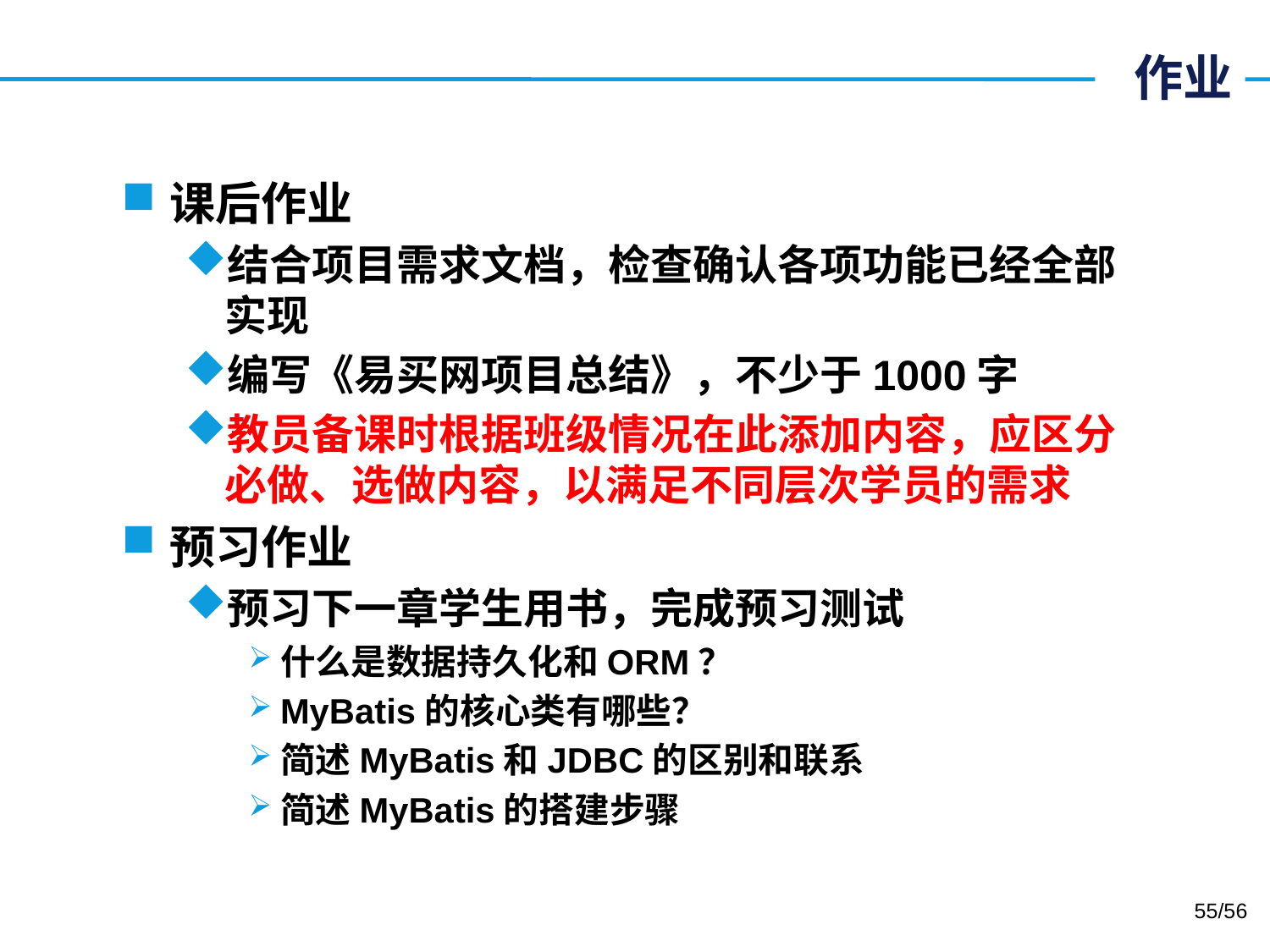

# 作业
课后作业
结合项目需求文档，检查确认各项功能已经全部实现
编写《易买网项目总结》，不少于1000字
教员备课时根据班级情况在此添加内容，应区分必做、选做内容，以满足不同层次学员的需求
预习作业
预习下一章学生用书，完成预习测试
什么是数据持久化和ORM？
MyBatis的核心类有哪些？
简述MyBatis和JDBC的区别和联系
简述MyBatis的搭建步骤

55/56